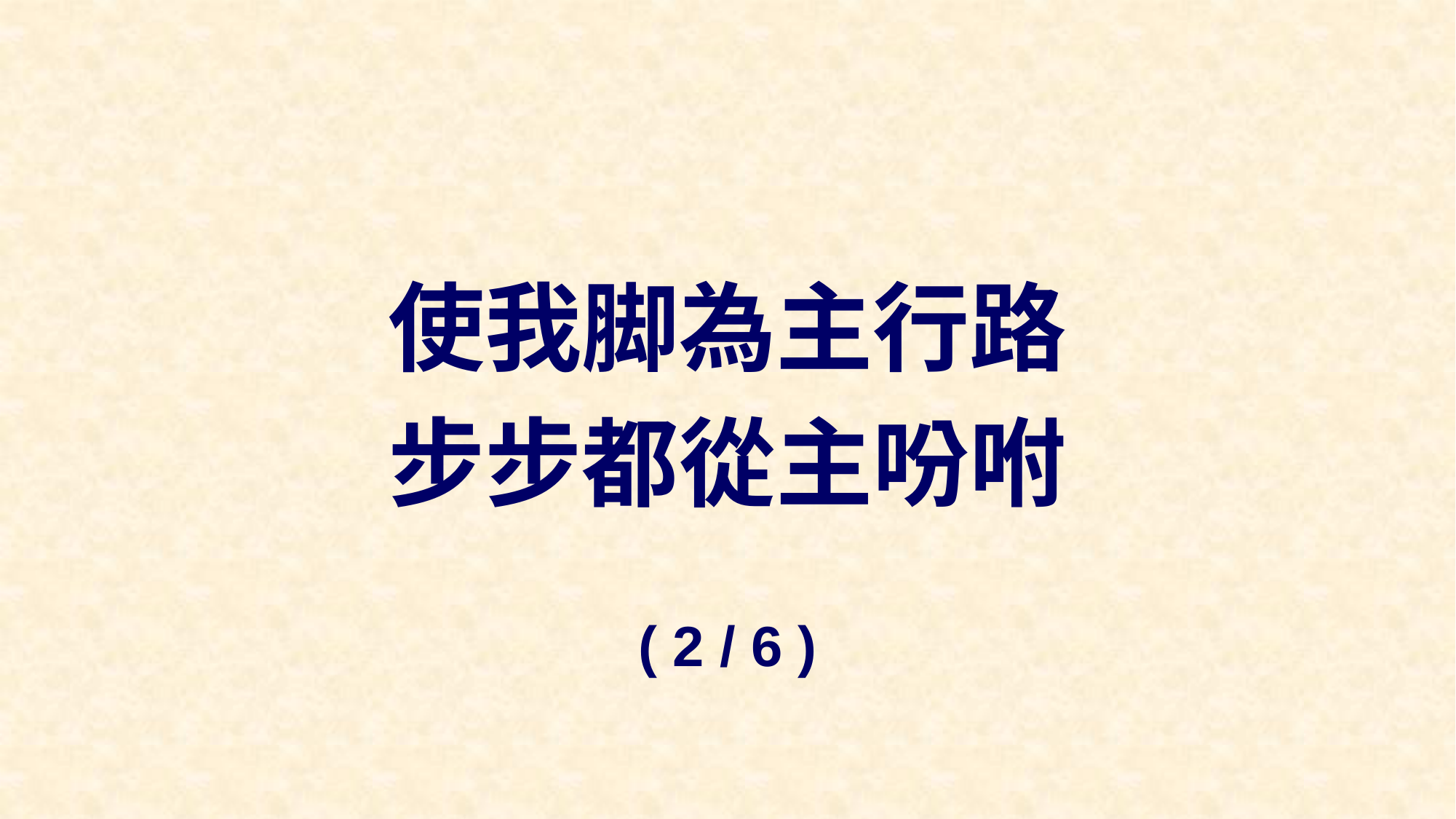

使我脚為主行路
步步都從主吩咐
( 2 / 6 )